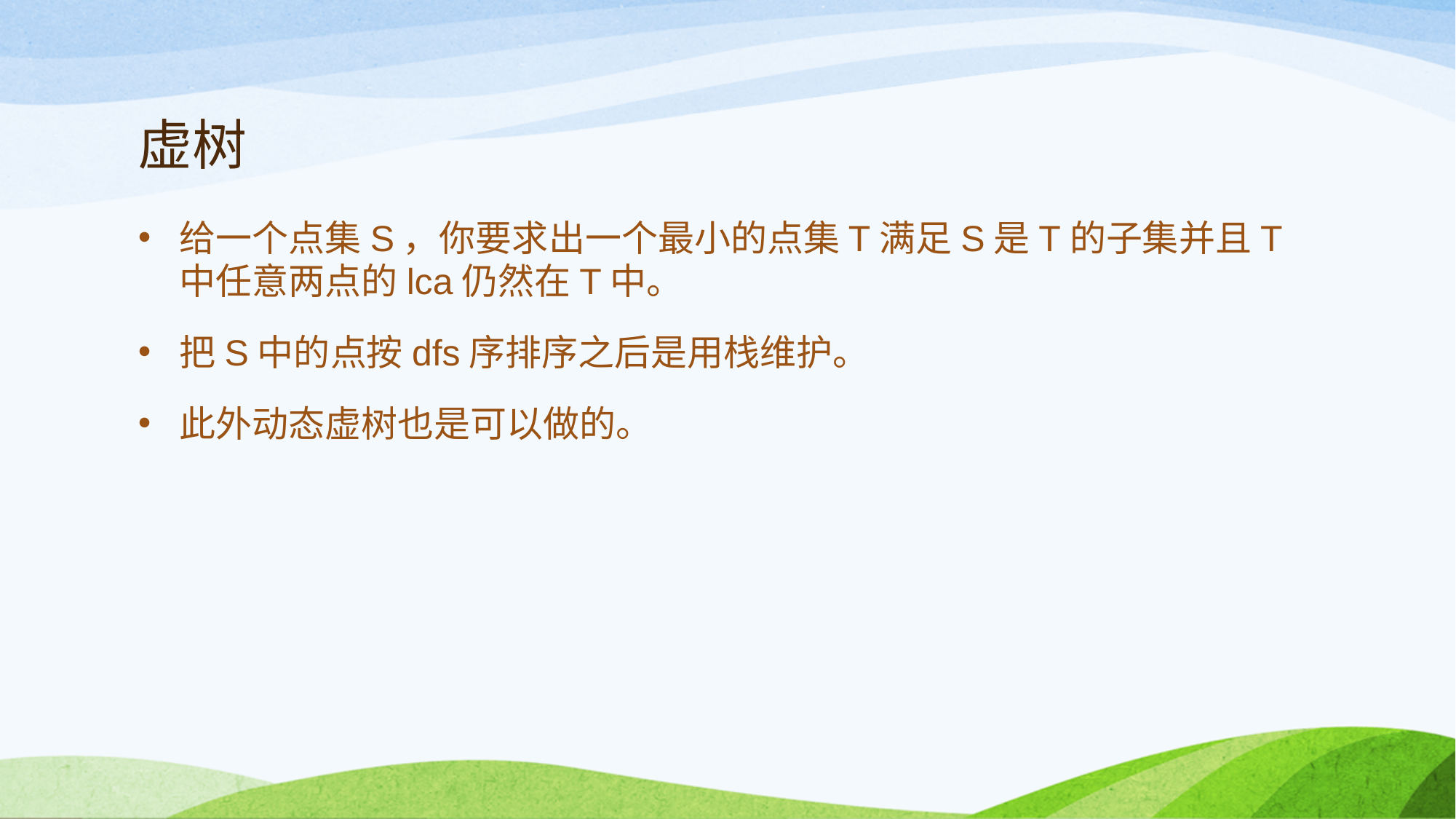

# 虚树
给一个点集S，你要求出一个最小的点集T满足S是T的子集并且T中任意两点的lca仍然在T中。
把S中的点按dfs序排序之后是用栈维护。
此外动态虚树也是可以做的。